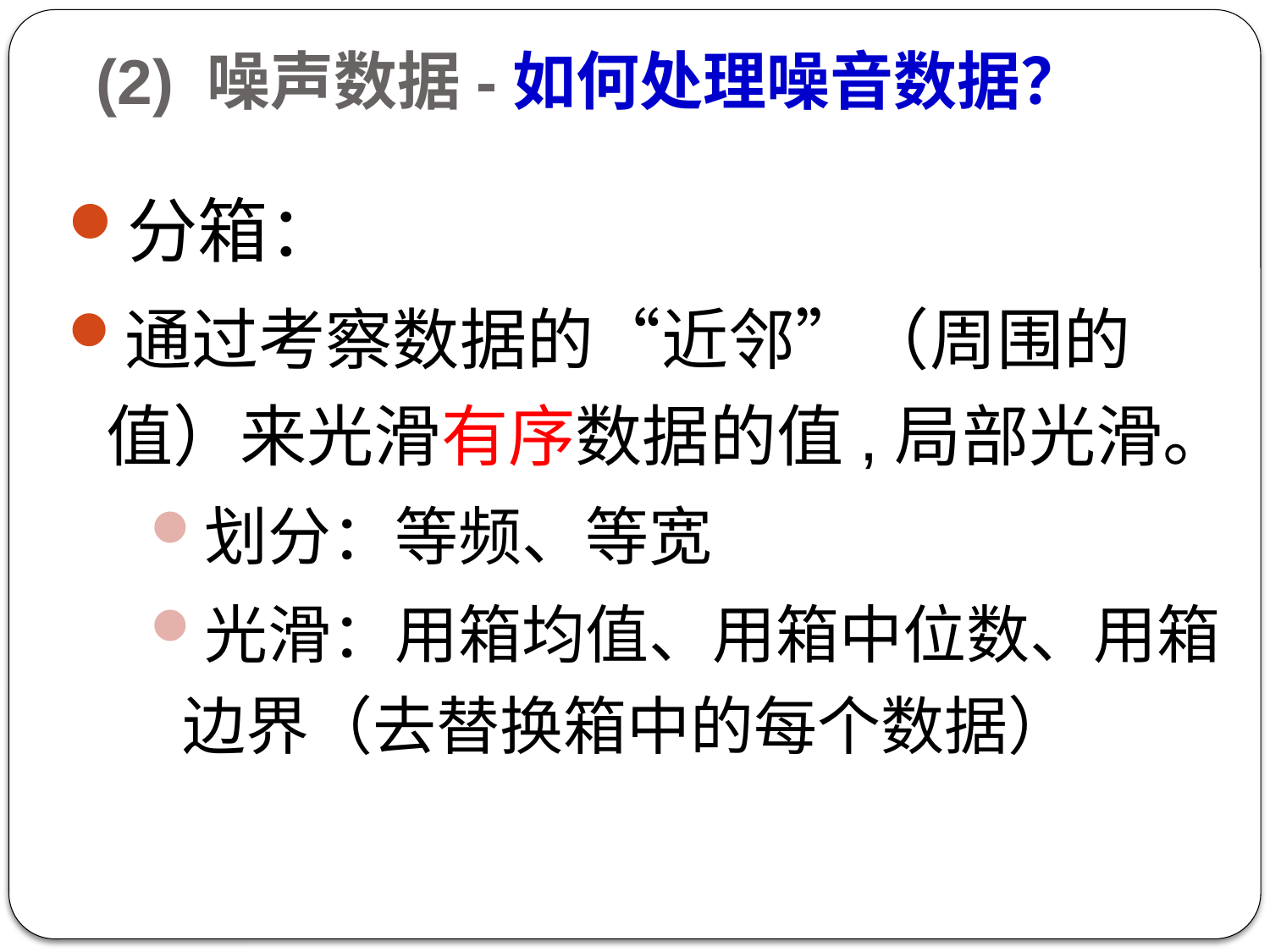

(2) 噪声数据-如何处理噪音数据？
分箱：
通过考察数据的“近邻”（周围的值）来光滑有序数据的值,局部光滑。
划分：等频、等宽
光滑：用箱均值、用箱中位数、用箱边界（去替换箱中的每个数据）